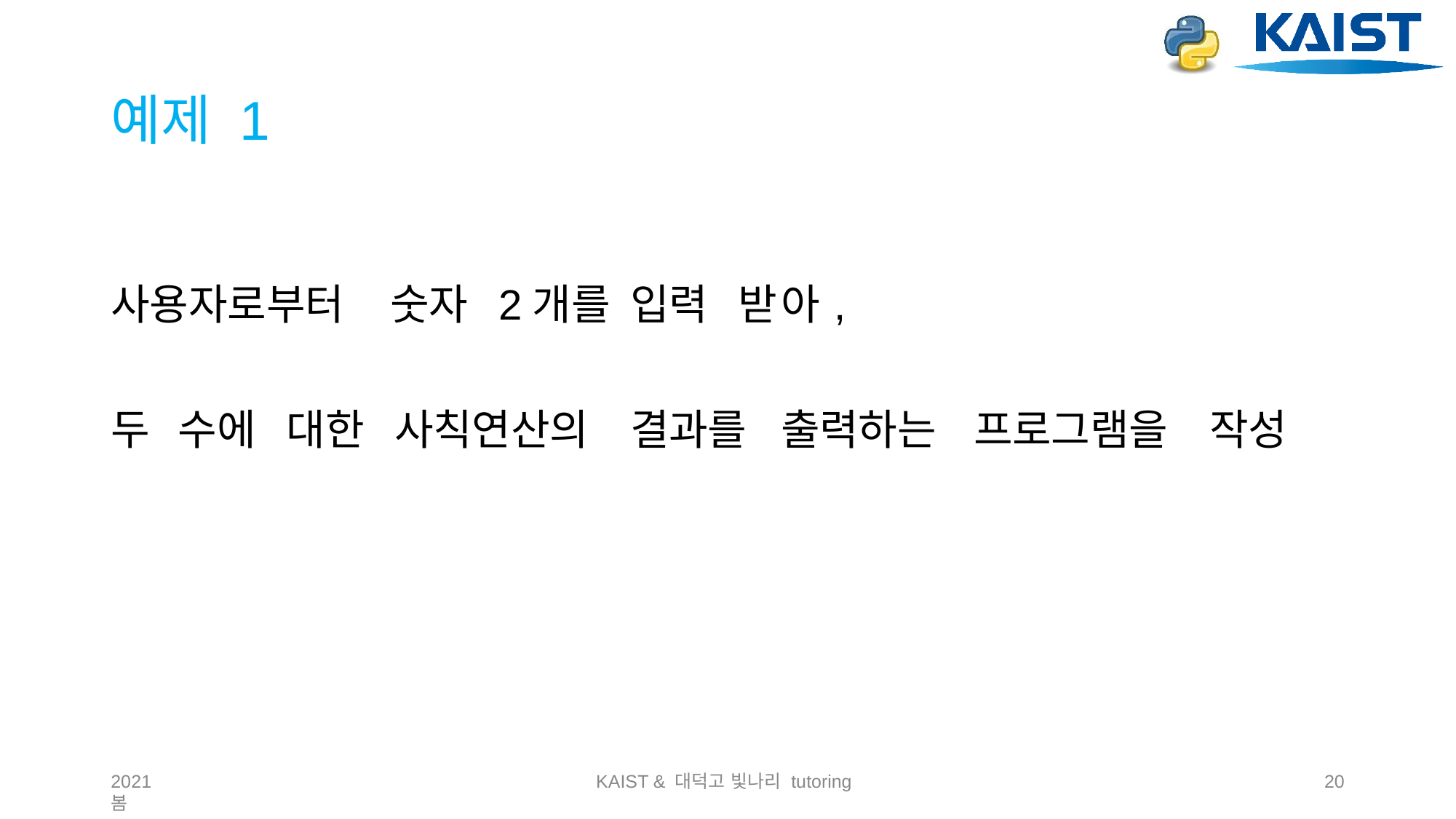

# 예제 1
사용자로부터	숫자	2개를	입력	받아,

두	수에	대한	사칙연산의	결과를	출력하는	프로그램을	작성
2021 봄
KAIST & 대덕고 빛나리 tutoring
20